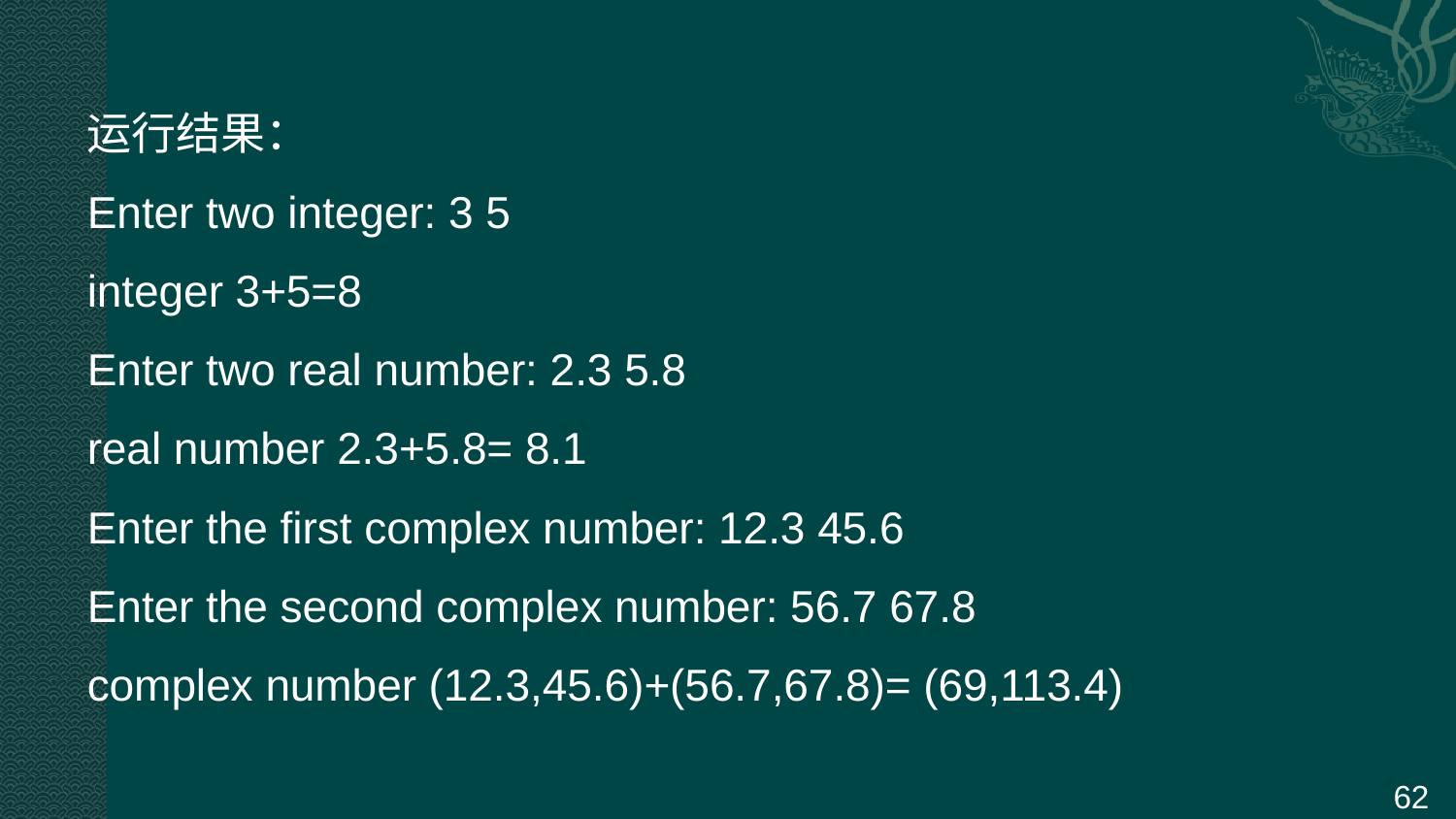

运行结果：
Enter two integer: 3 5
integer 3+5=8
Enter two real number: 2.3 5.8
real number 2.3+5.8= 8.1
Enter the first complex number: 12.3 45.6
Enter the second complex number: 56.7 67.8
complex number (12.3,45.6)+(56.7,67.8)= (69,113.4)

62